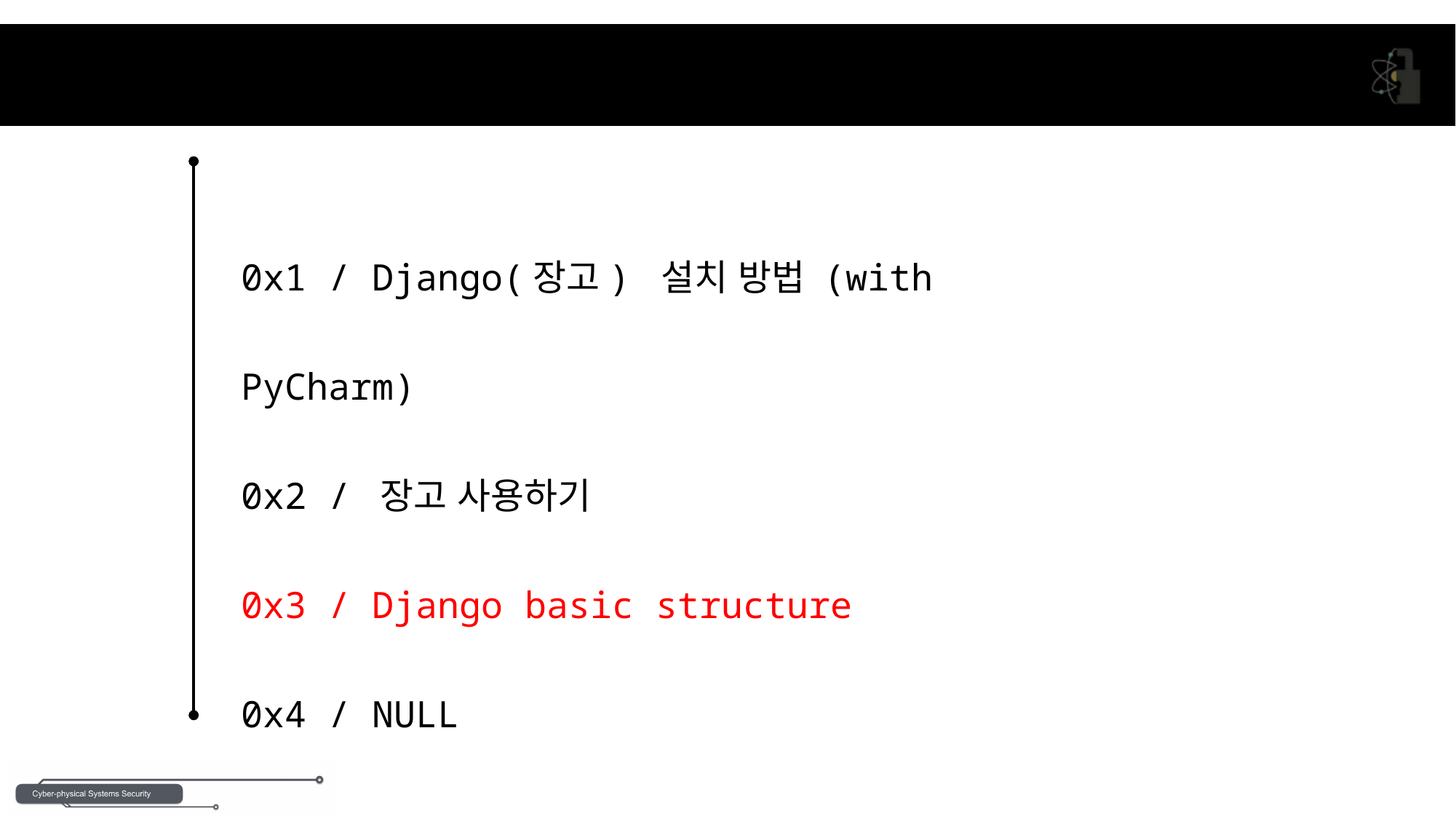

0x1 / Django(장고) 설치 방법 (with PyCharm)
0x2 / 장고 사용하기
0x3 / Django basic structure
0x4 / NULL